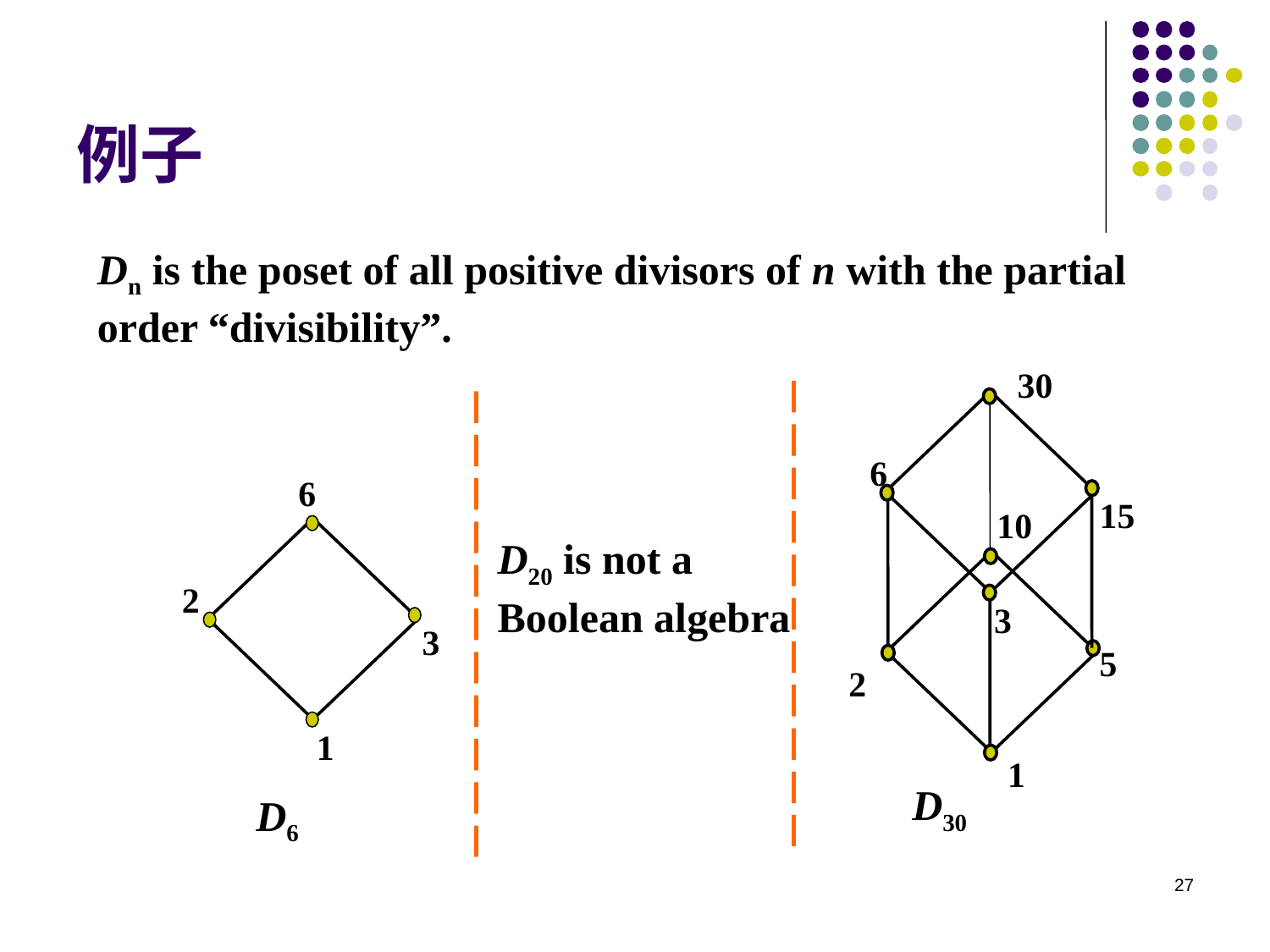

# 例子
Dn is the poset of all positive divisors of n with the partial order “divisibility”.
30

6
6
15

10

D20 is not a Boolean algebra

2
3

3
5
2

1
1
D30
D6
27